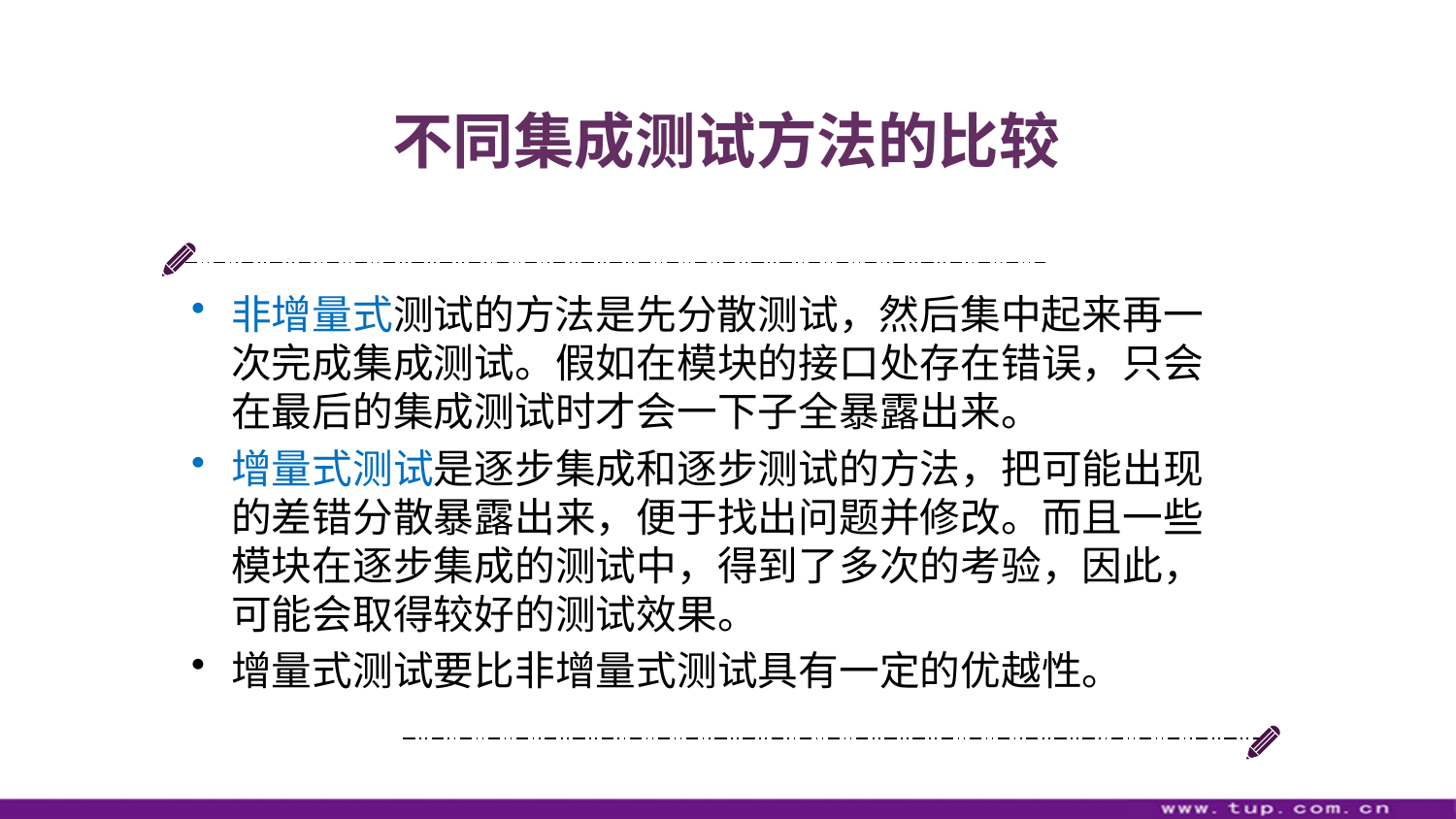

不同集成测试方法的比较

非增量式测试的方法是先分散测试，然后集中起来再一次完成集成测试。假如在模块的接口处存在错误，只会在最后的集成测试时才会一下子全暴露出来。
增量式测试是逐步集成和逐步测试的方法，把可能出现的差错分散暴露出来，便于找出问题并修改。而且一些模块在逐步集成的测试中，得到了多次的考验，因此，可能会取得较好的测试效果。
增量式测试要比非增量式测试具有一定的优越性。